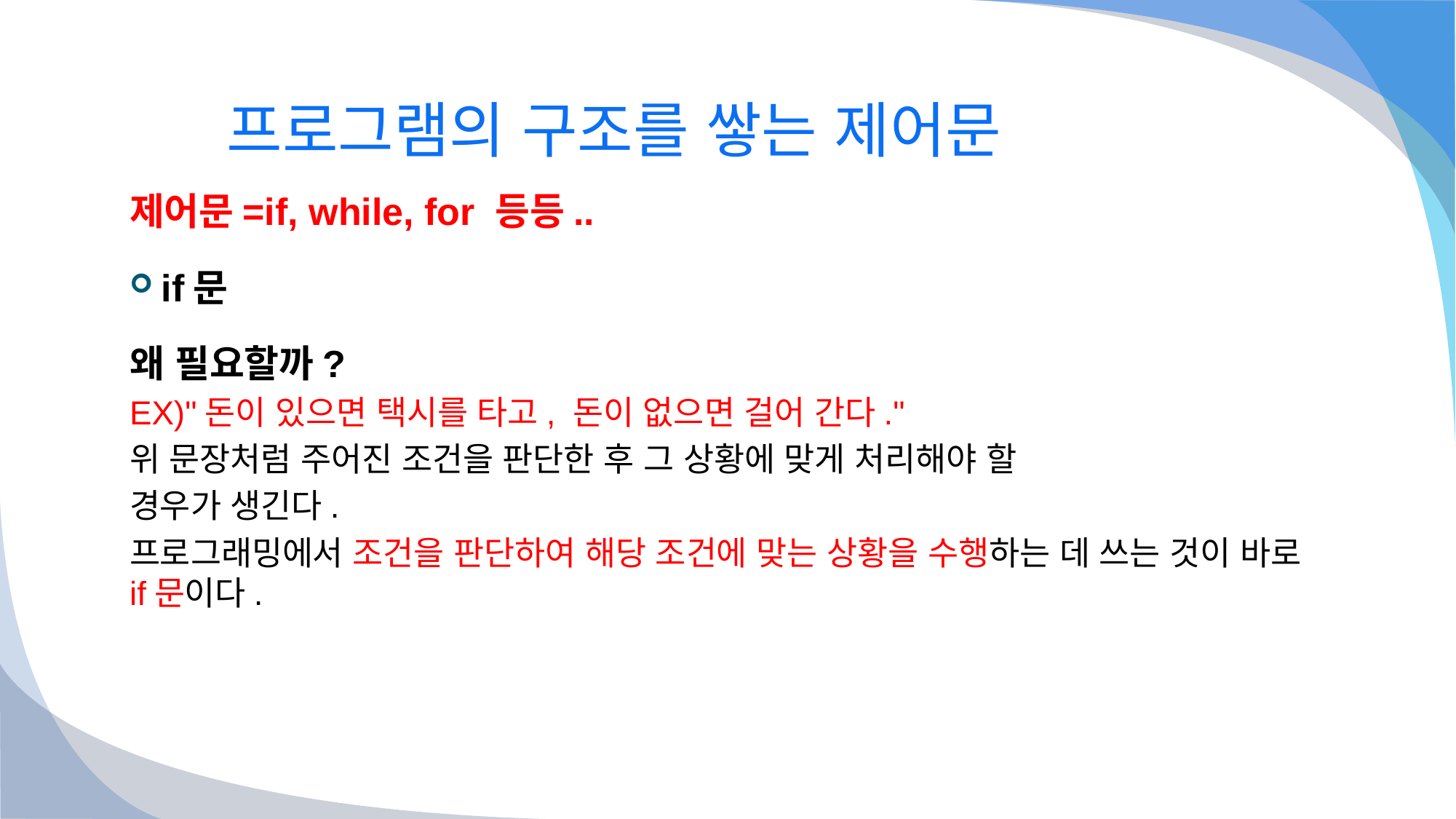

# 프로그램의 구조를 쌓는 제어문
제어문=if, while, for 등등..
if문
왜 필요할까?
EX)"돈이 있으면 택시를 타고, 돈이 없으면 걸어 간다."
위 문장처럼 주어진 조건을 판단한 후 그 상황에 맞게 처리해야 할
경우가 생긴다.
프로그래밍에서 조건을 판단하여 해당 조건에 맞는 상황을 수행하는 데 쓰는 것이 바로 if문이다.